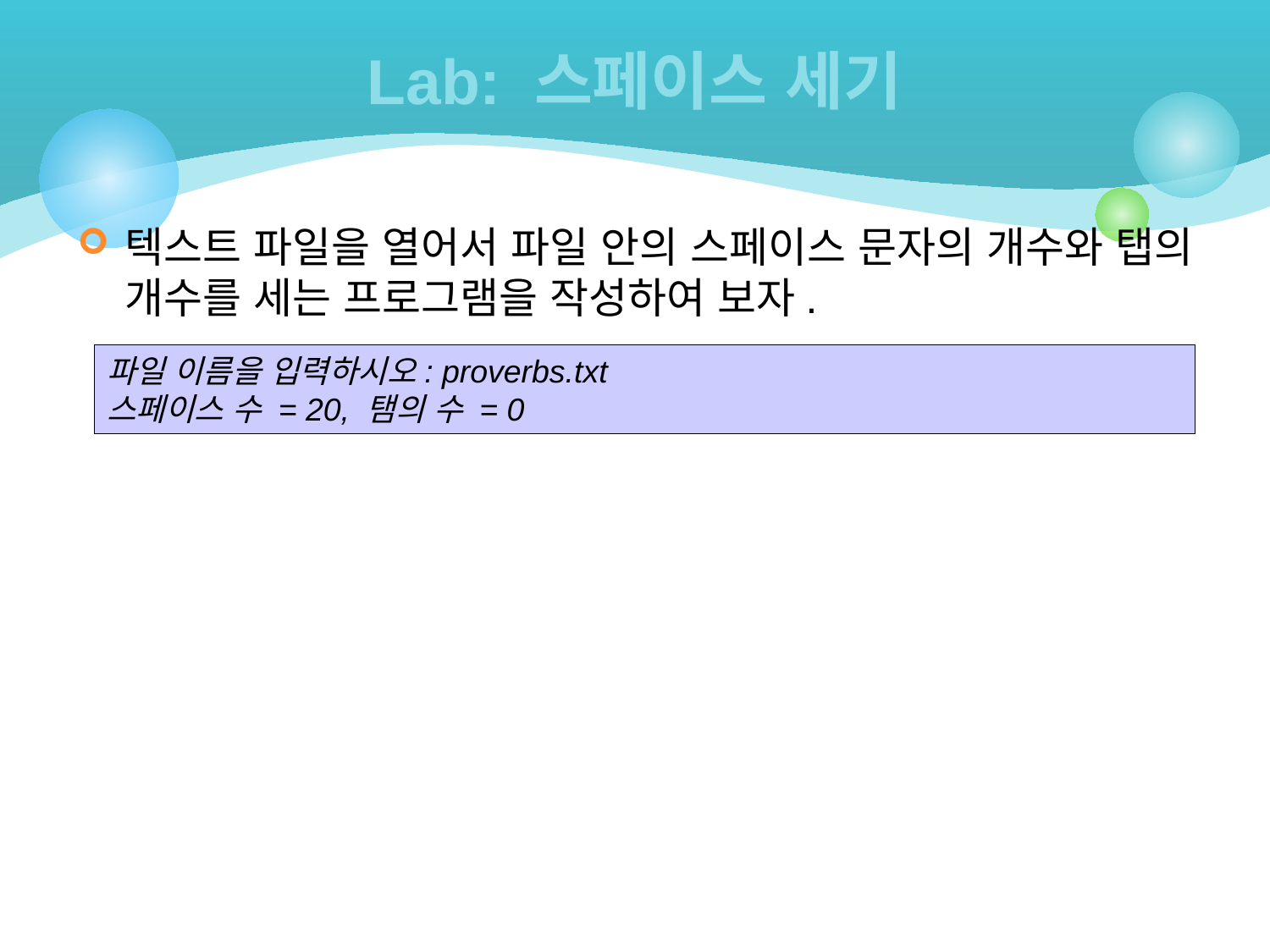

# Lab: 스페이스 세기
텍스트 파일을 열어서 파일 안의 스페이스 문자의 개수와 탭의 개수를 세는 프로그램을 작성하여 보자.

파일 이름을 입력하시오: proverbs.txt
스페이스 수 = 20, 탬의 수 = 0